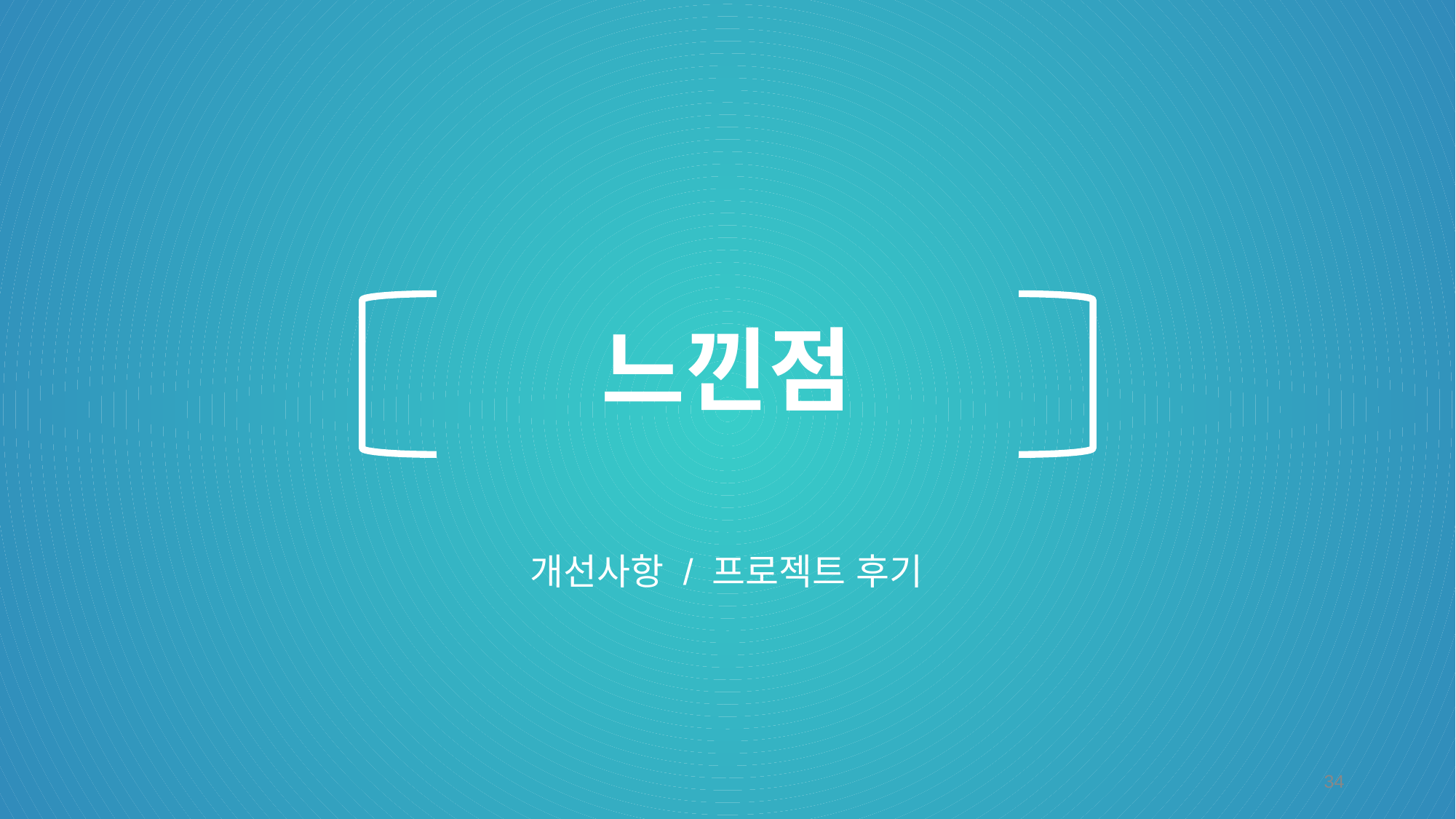

# 느낀점

개선사항 / 프로젝트 후기
34